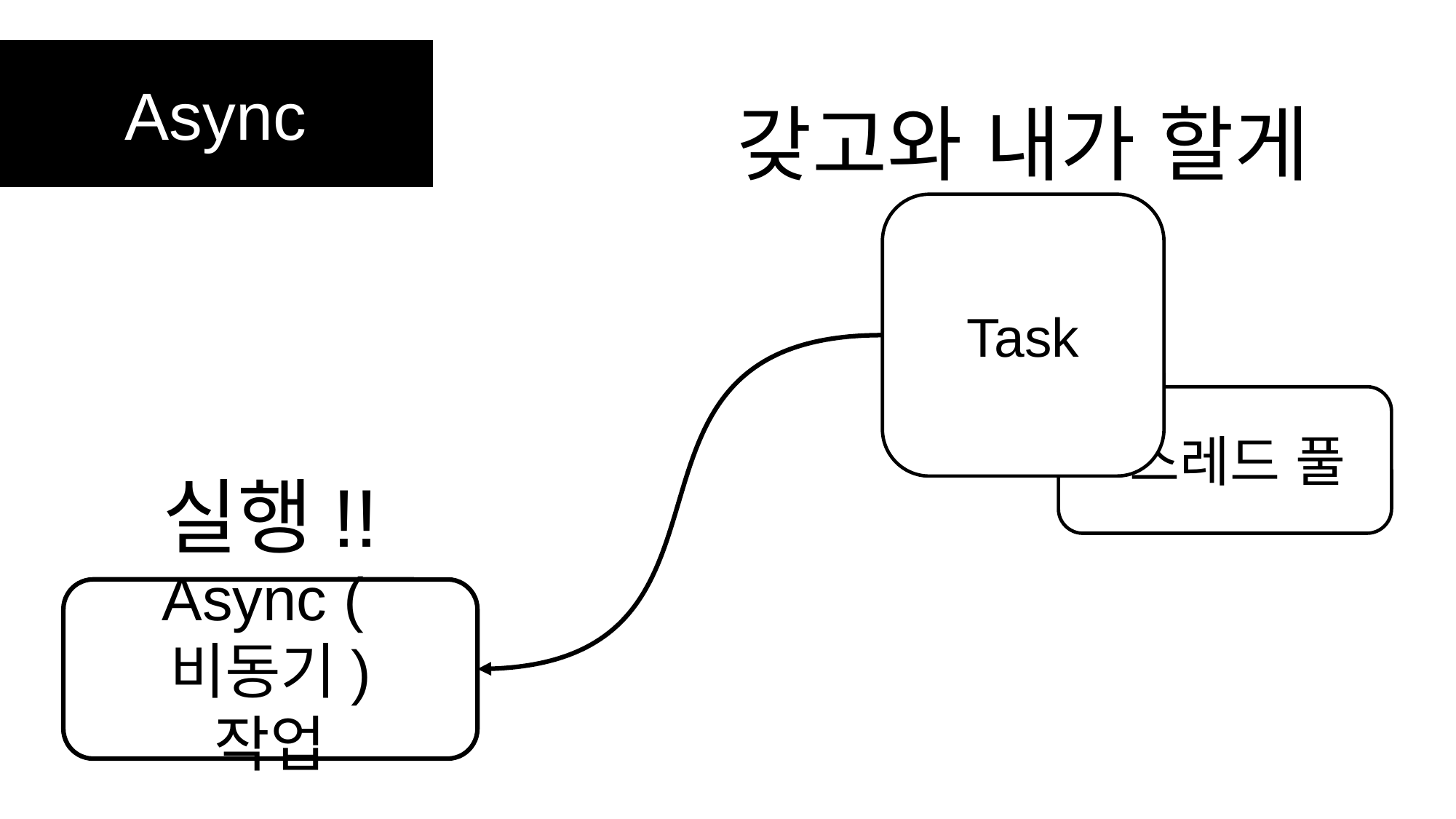

Async
갖고와 내가 할게
Task
 스레드 풀
실행!!
Async (비동기)
작업